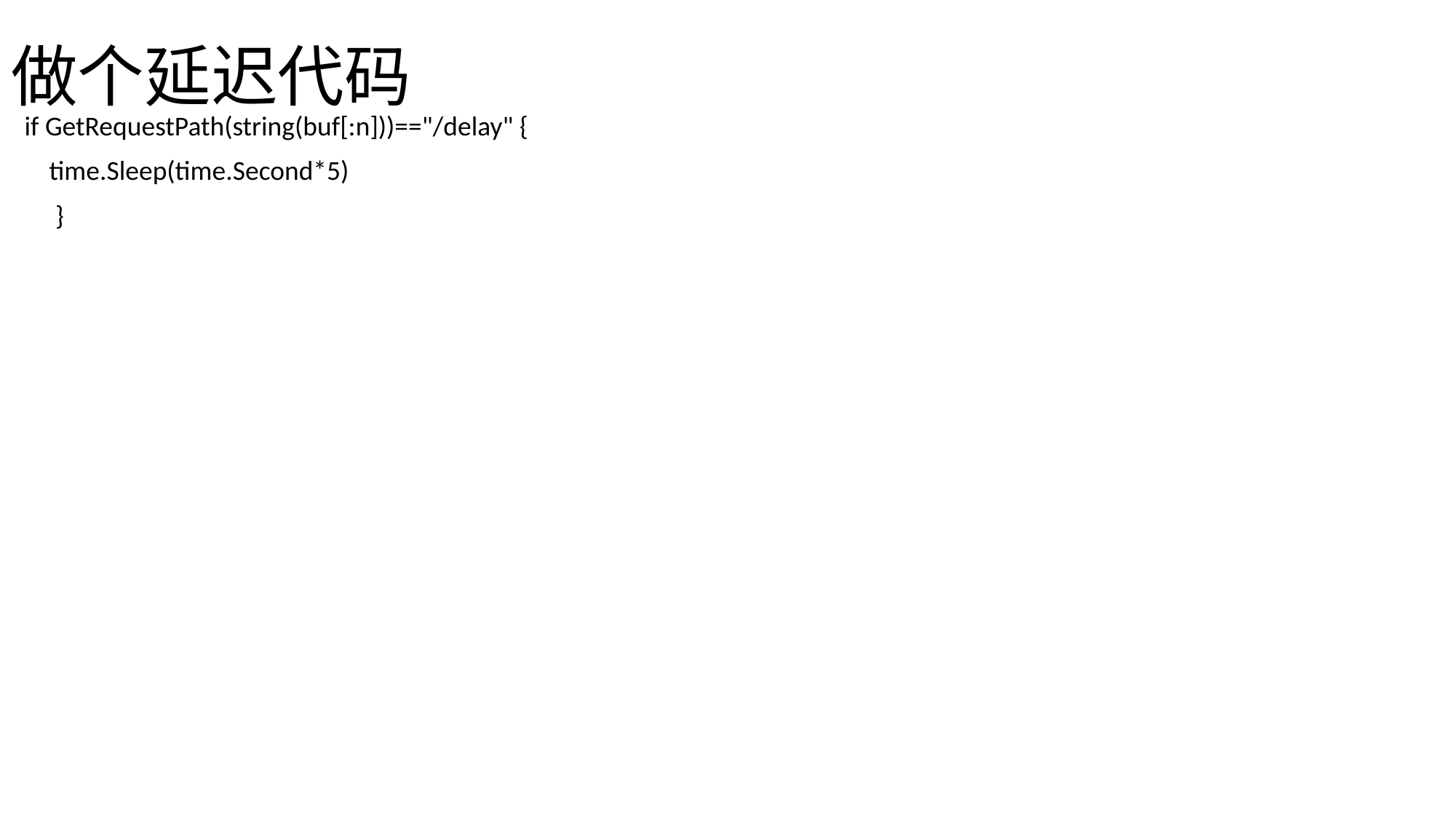

# 做个延迟代码
if GetRequestPath(string(buf[:n]))=="/delay" {
    time.Sleep(time.Second*5)
     }